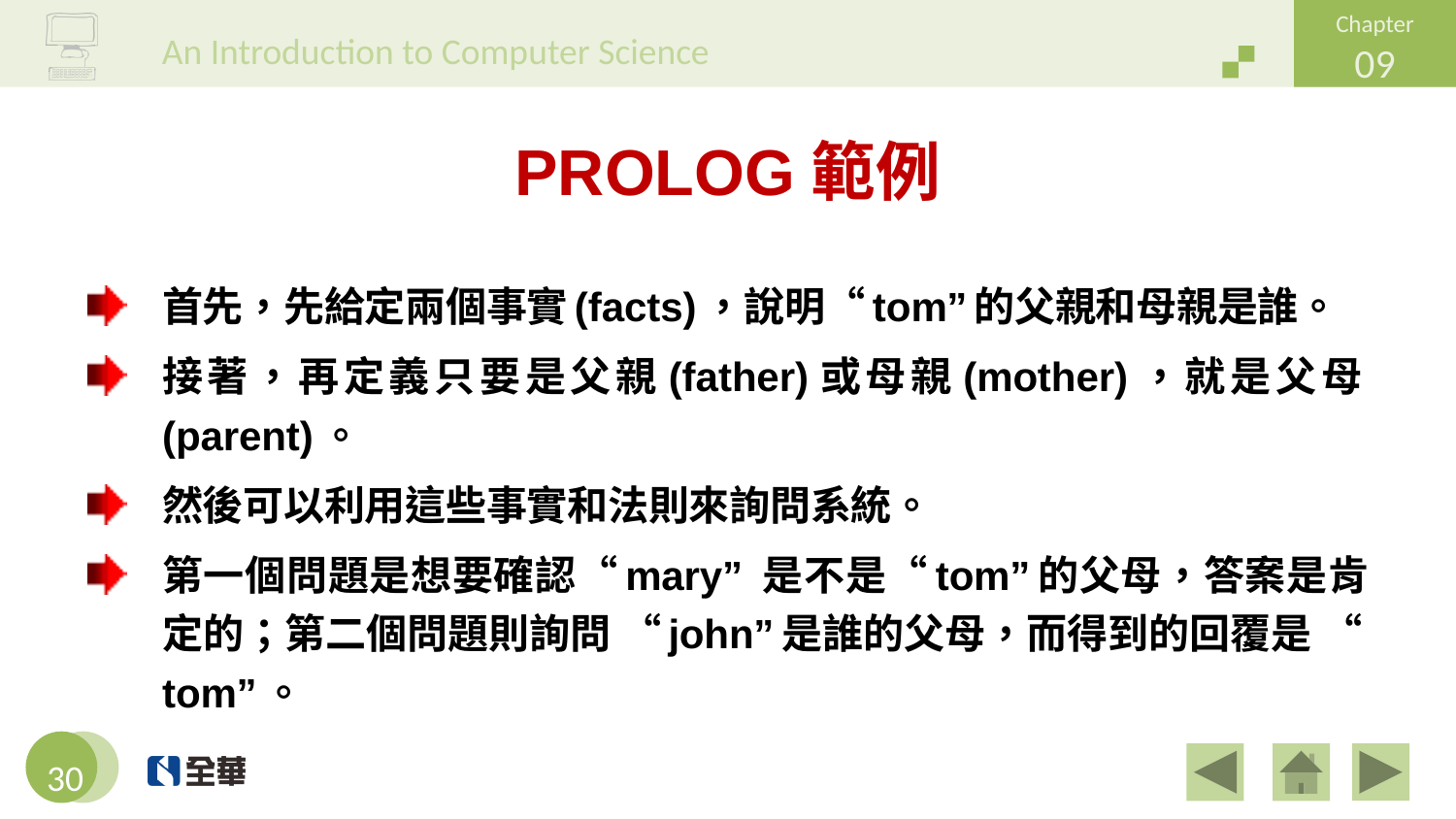

# PROLOG範例
首先，先給定兩個事實(facts)，說明“tom”的父親和母親是誰。
接著，再定義只要是父親(father)或母親(mother)，就是父母(parent)。
然後可以利用這些事實和法則來詢問系統。
第一個問題是想要確認“mary” 是不是“tom”的父母，答案是肯定的；第二個問題則詢問 “john”是誰的父母，而得到的回覆是 “tom”。